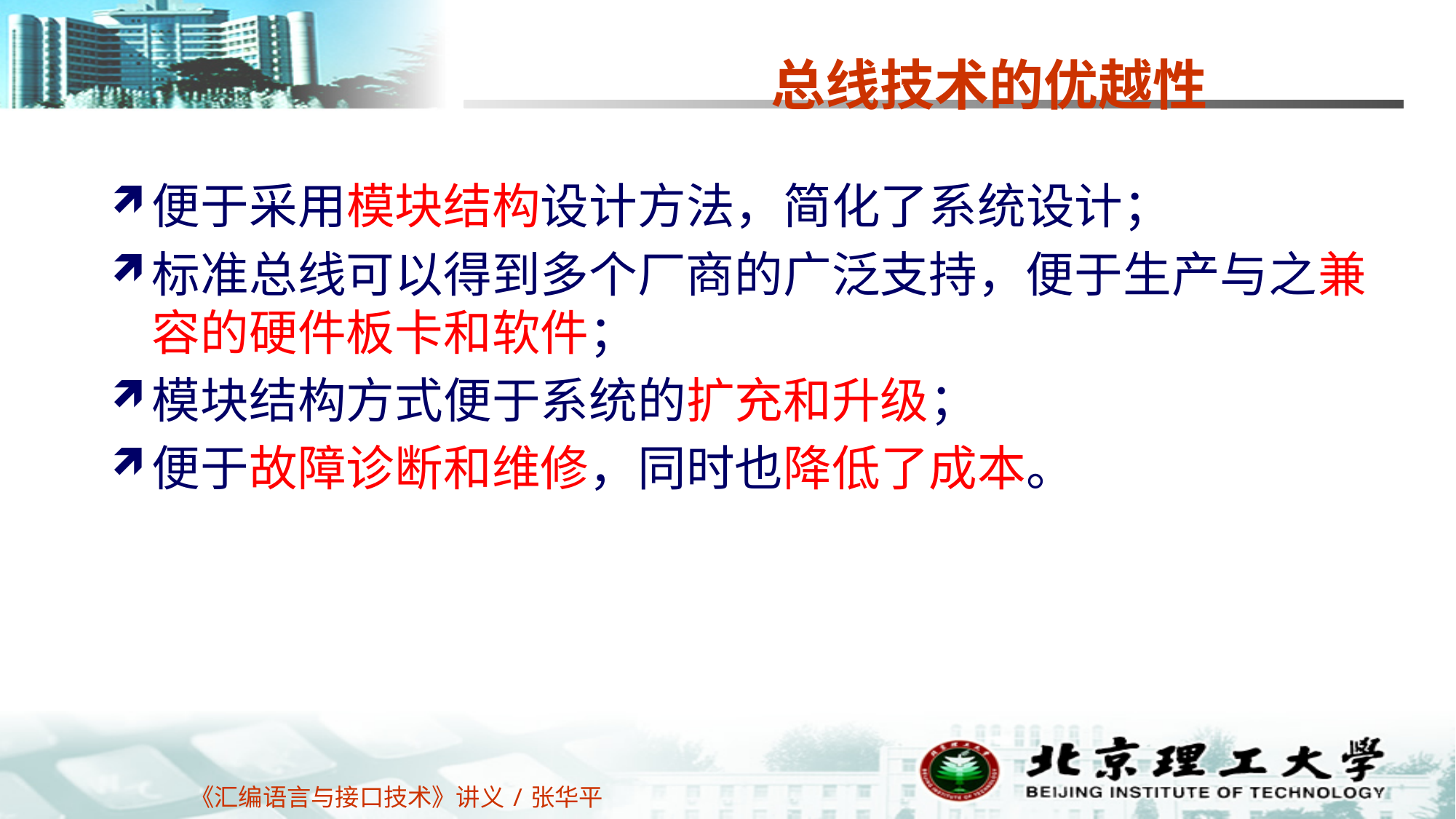

# 总线技术的优越性
便于采用模块结构设计方法，简化了系统设计；
标准总线可以得到多个厂商的广泛支持，便于生产与之兼容的硬件板卡和软件；
模块结构方式便于系统的扩充和升级；
便于故障诊断和维修，同时也降低了成本。